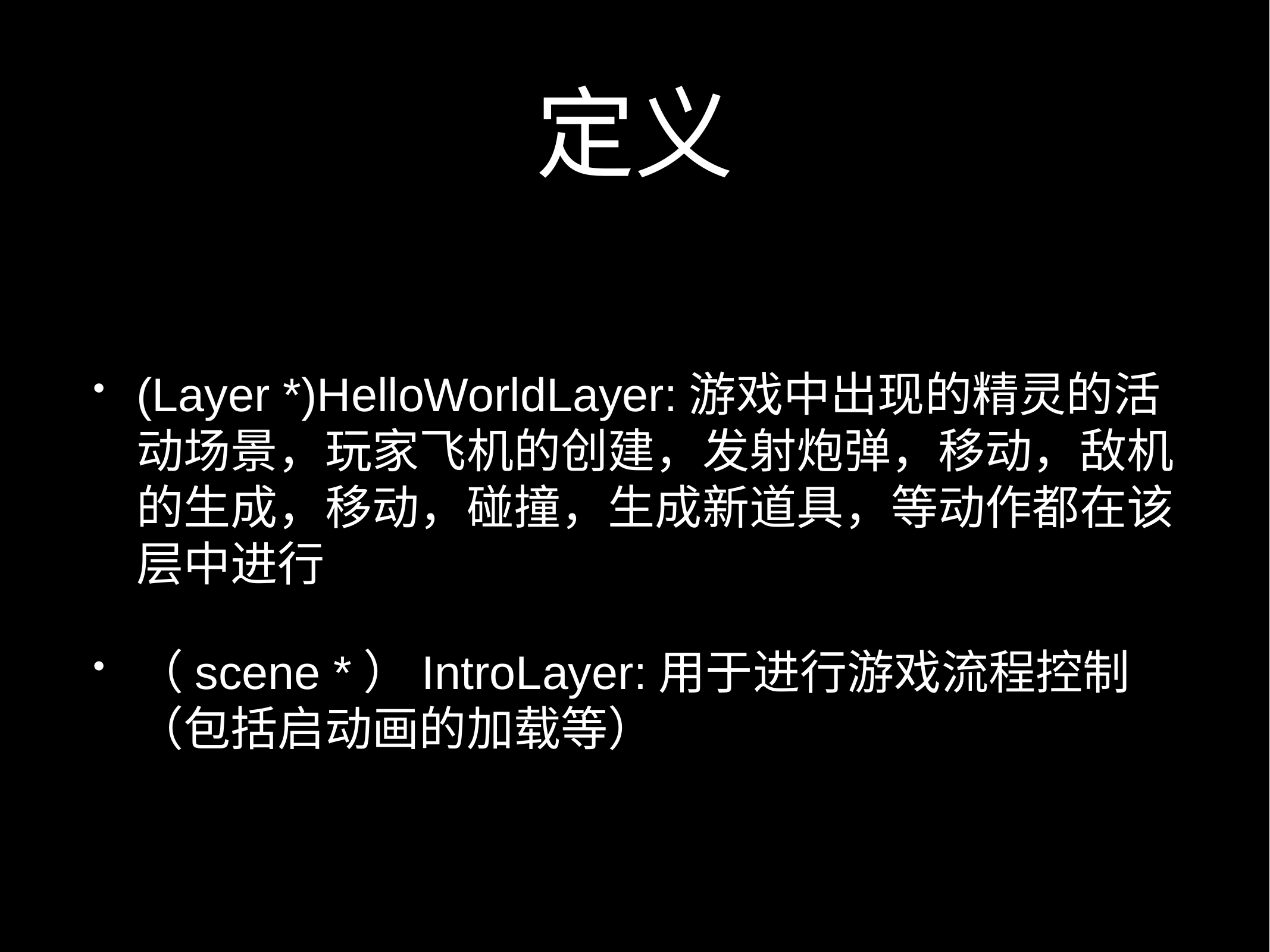

# 定义
(Layer *)HelloWorldLayer:游戏中出现的精灵的活动场景，玩家飞机的创建，发射炮弹，移动，敌机的生成，移动，碰撞，生成新道具，等动作都在该层中进行
（scene *）IntroLayer:用于进行游戏流程控制（包括启动画的加载等）